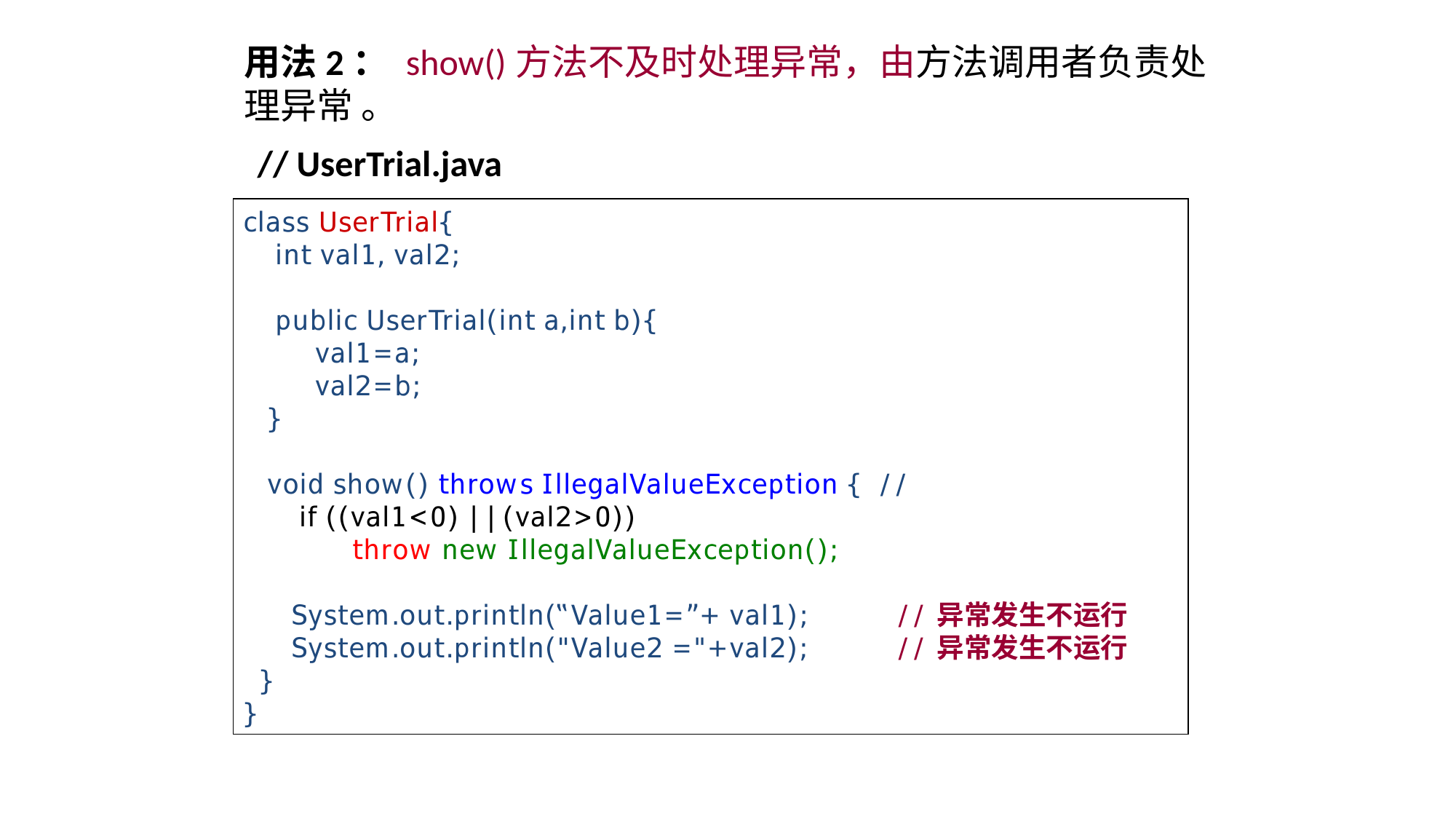

# 用法2： show()方法不及时处理异常，由方法调用者负责处理异常 。
// UserTrial.java
class UserTrial{
    int val1, val2;

    public UserTrial(int a,int b){
         val1=a;
         val2=b;
   }

   void show() throws IllegalValueException {  //
       if ((val1<0) ||(val2>0))
     	throw new IllegalValueException();

      System.out.println(“Value1=”+ val1); 	//异常发生不运行
      System.out.println("Value2 ="+val2); 	//异常发生不运行
  }
}
55